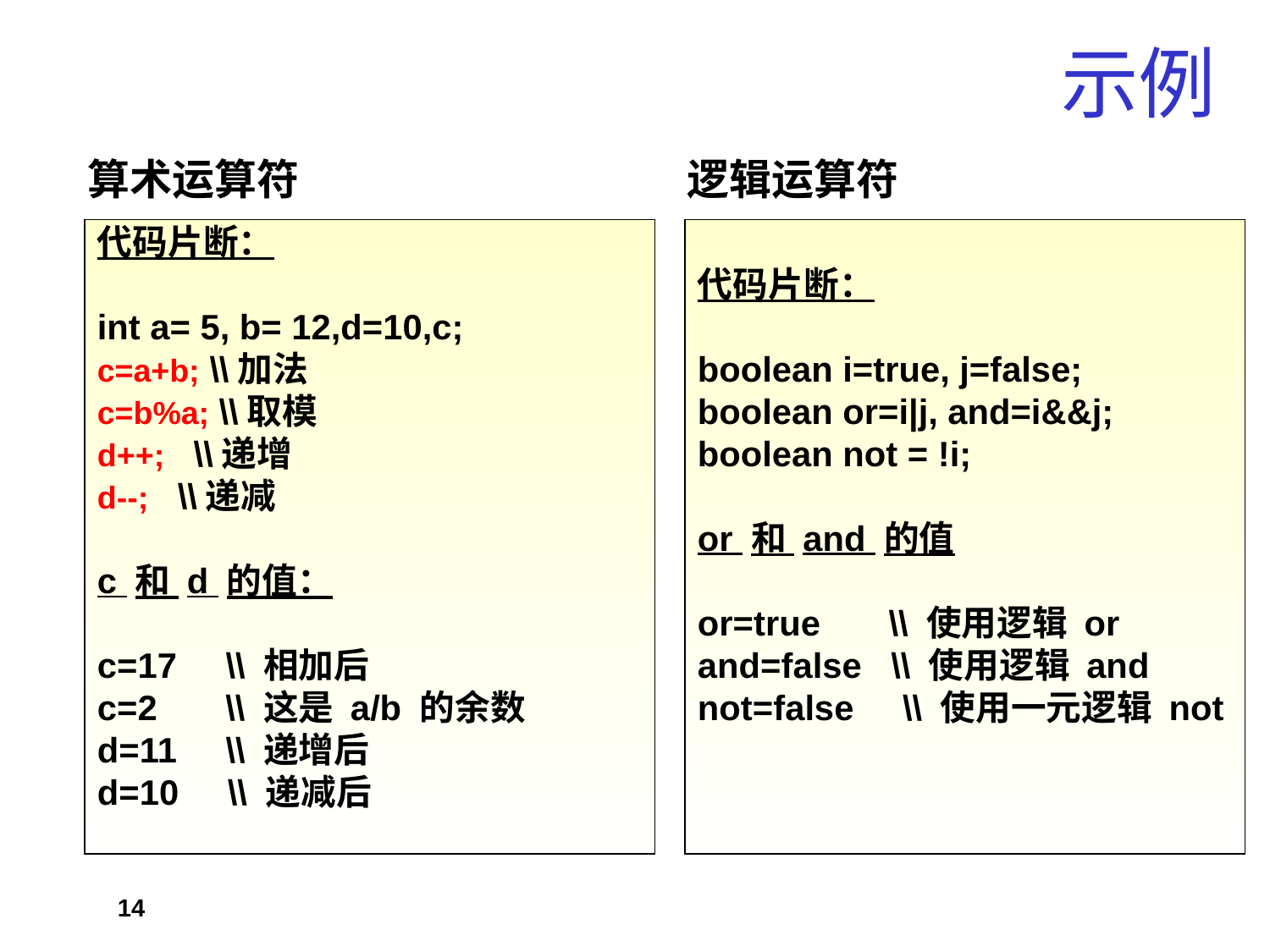

# 示例
算术运算符
逻辑运算符
代码片断：

int a= 5, b= 12,d=10,c;
c=a+b; \\加法
c=b%a; \\取模
d++;   \\递增
d--;   \\递减

c 和 d 的值：

c=17     \\ 相加后
c=2       \\ 这是 a/b 的余数
d=11     \\ 递增后
d=10     \\ 递减后

代码片断：

boolean i=true, j=false;
boolean or=i|j, and=i&&j;
boolean not = !i;

or 和 and 的值

or=true       \\ 使用逻辑 or
and=false   \\ 使用逻辑 and
not=false     \\ 使用一元逻辑 not

14